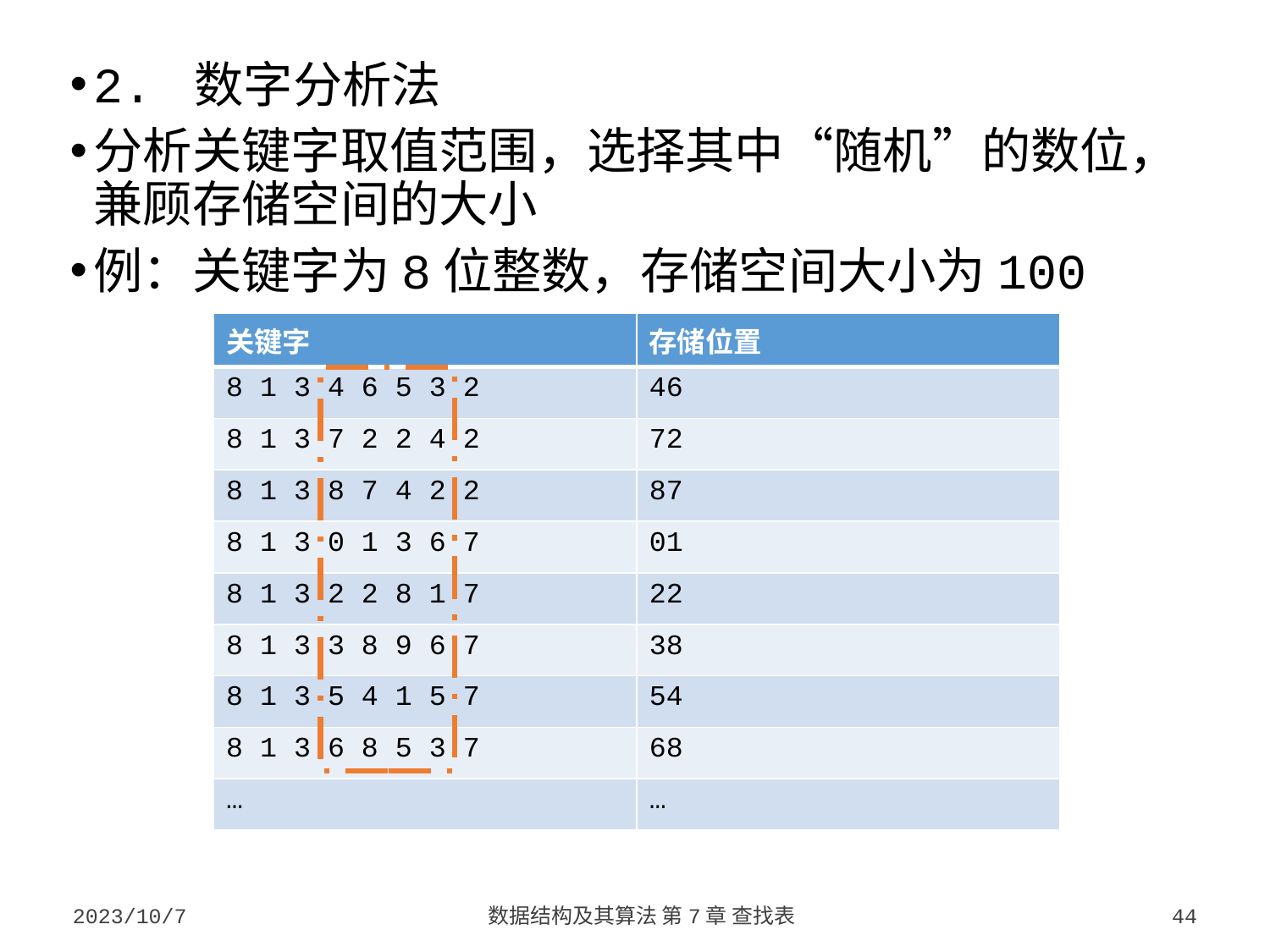

2. 数字分析法
分析关键字取值范围，选择其中“随机”的数位，兼顾存储空间的大小
例：关键字为8位整数，存储空间大小为100
| 关键字 | 存储位置 |
| --- | --- |
| 8 1 3 4 6 5 3 2 | 46 |
| 8 1 3 7 2 2 4 2 | 72 |
| 8 1 3 8 7 4 2 2 | 87 |
| 8 1 3 0 1 3 6 7 | 01 |
| 8 1 3 2 2 8 1 7 | 22 |
| 8 1 3 3 8 9 6 7 | 38 |
| 8 1 3 5 4 1 5 7 | 54 |
| 8 1 3 6 8 5 3 7 | 68 |
| … | … |

2023/10/7
数据结构及其算法 第7章 查找表
44